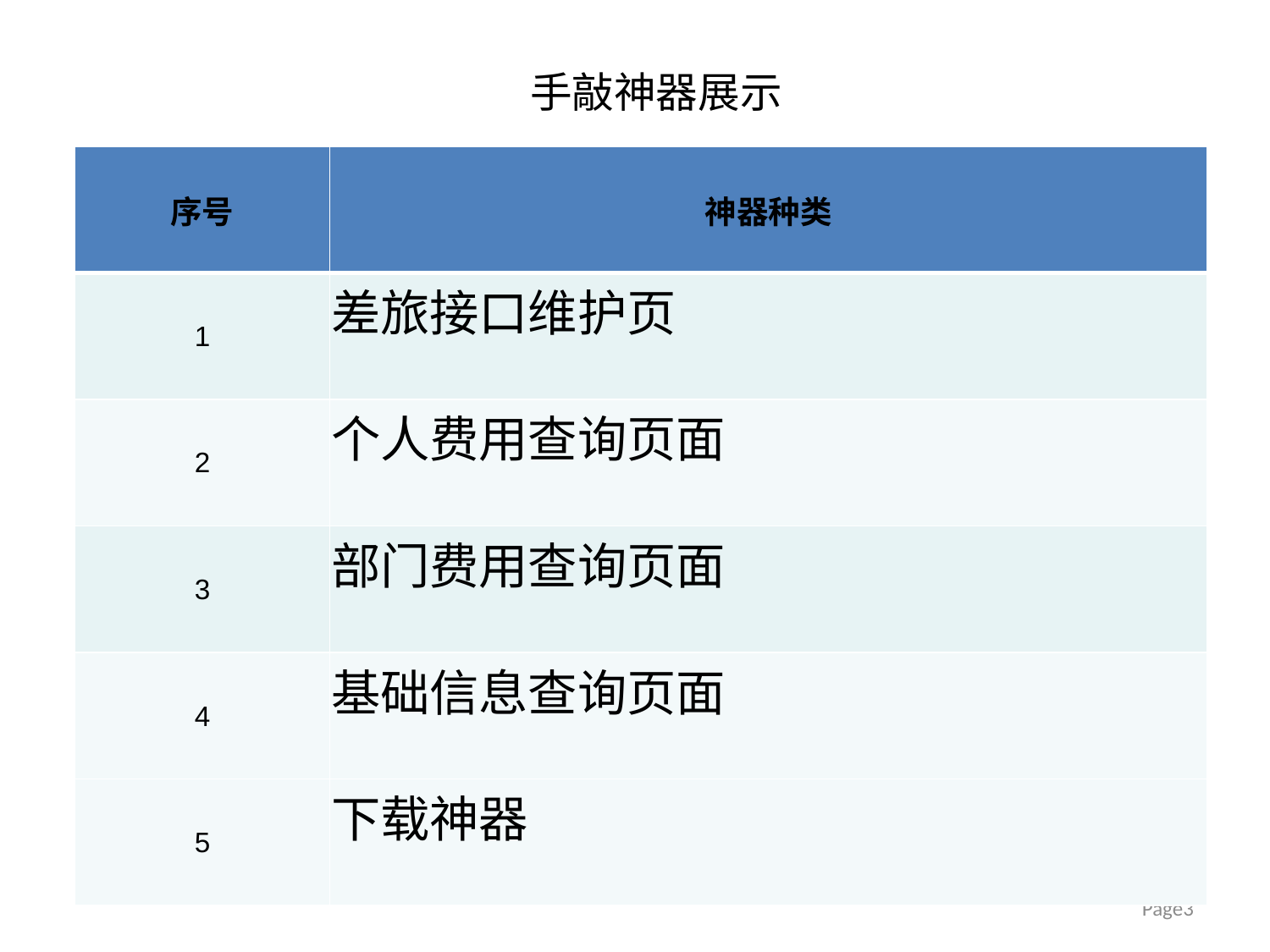

# 手敲神器展示
| 序号 | 神器种类 |
| --- | --- |
| 1 | 差旅接口维护页 |
| 2 | 个人费用查询页面 |
| 3 | 部门费用查询页面 |
| 4 | 基础信息查询页面 |
| 5 | 下载神器 |
Page3